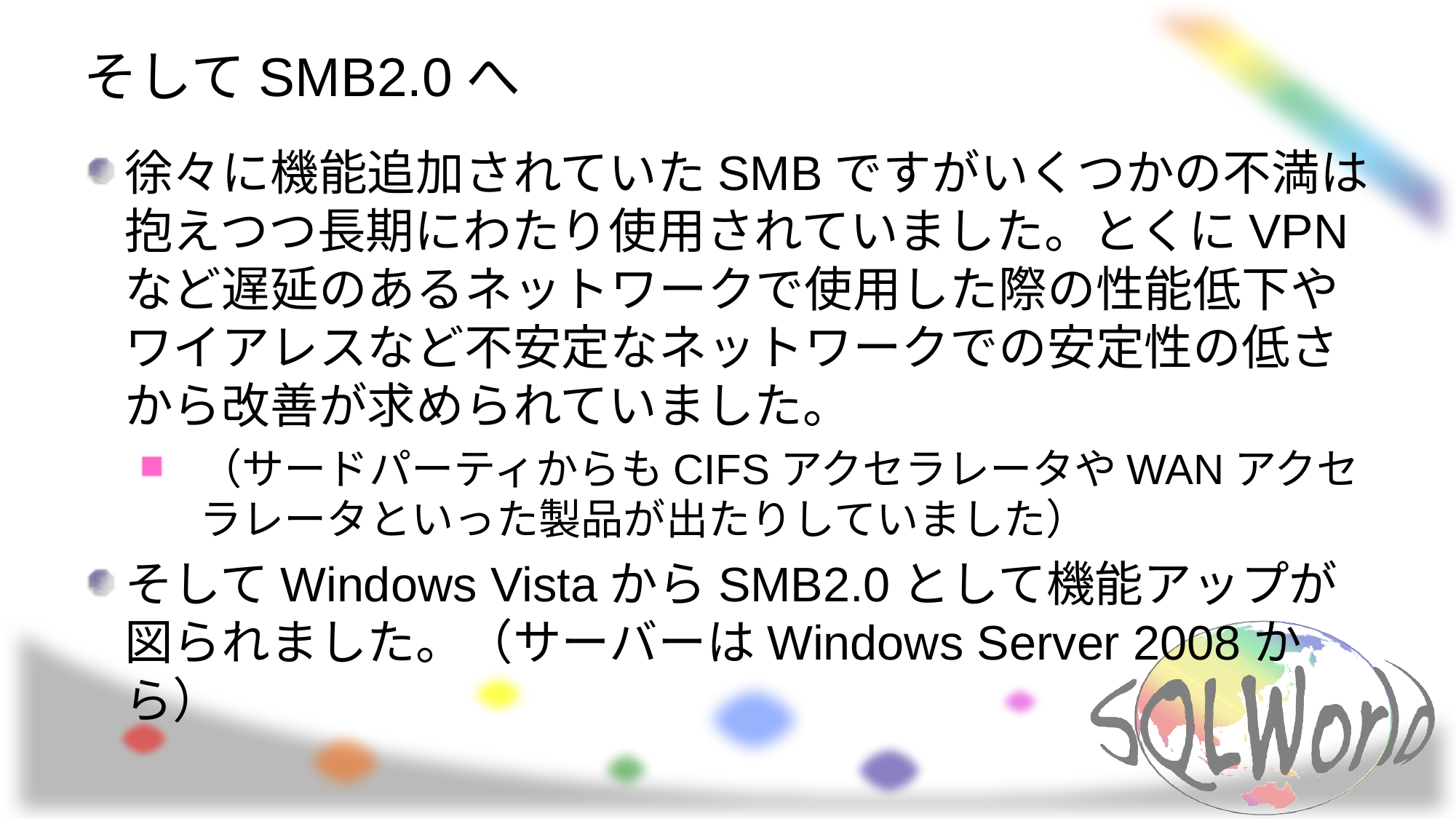

# そしてSMB2.0へ
徐々に機能追加されていたSMBですがいくつかの不満は抱えつつ長期にわたり使用されていました。とくにVPNなど遅延のあるネットワークで使用した際の性能低下やワイアレスなど不安定なネットワークでの安定性の低さから改善が求められていました。
（サードパーティからもCIFSアクセラレータやWANアクセラレータといった製品が出たりしていました）
そしてWindows VistaからSMB2.0として機能アップが図られました。（サーバーはWindows Server 2008から）